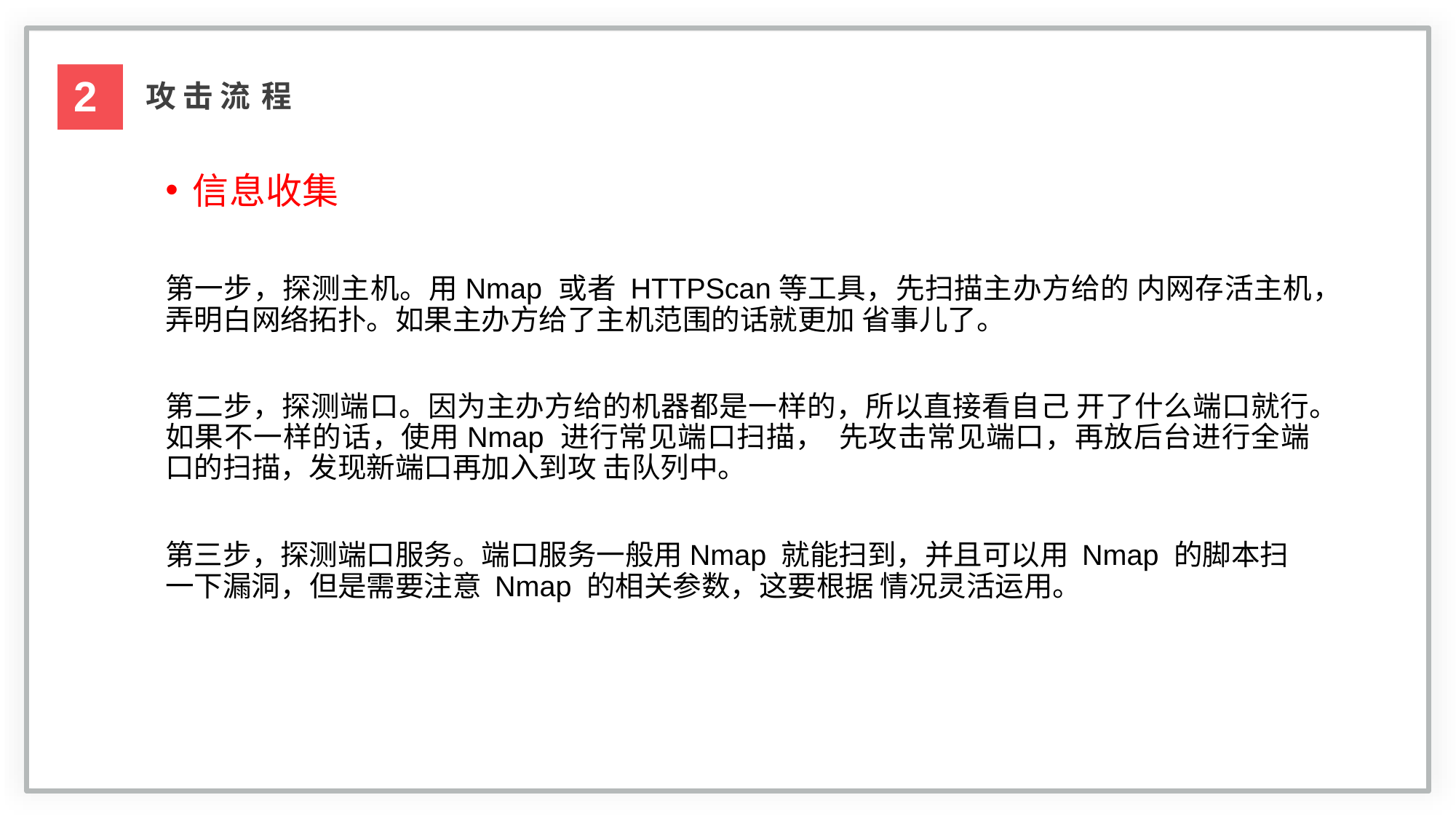

2
攻 击 流 程
信息收集

第一步，探测主机。用Nmap 或者 HTTPScan等工具，先扫描主办方给的 内网存活主机，弄明白网络拓扑。如果主办方给了主机范围的话就更加 省事儿了。

第二步，探测端口。因为主办方给的机器都是一样的，所以直接看自己 开了什么端口就行。如果不一样的话，使用Nmap 进行常见端口扫描，  先攻击常见端口，再放后台进行全端口的扫描，发现新端口再加入到攻 击队列中。

第三步，探测端口服务。端口服务一般用Nmap 就能扫到，并且可以用 Nmap 的脚本扫一下漏洞，但是需要注意 Nmap 的相关参数，这要根据 情况灵活运用。